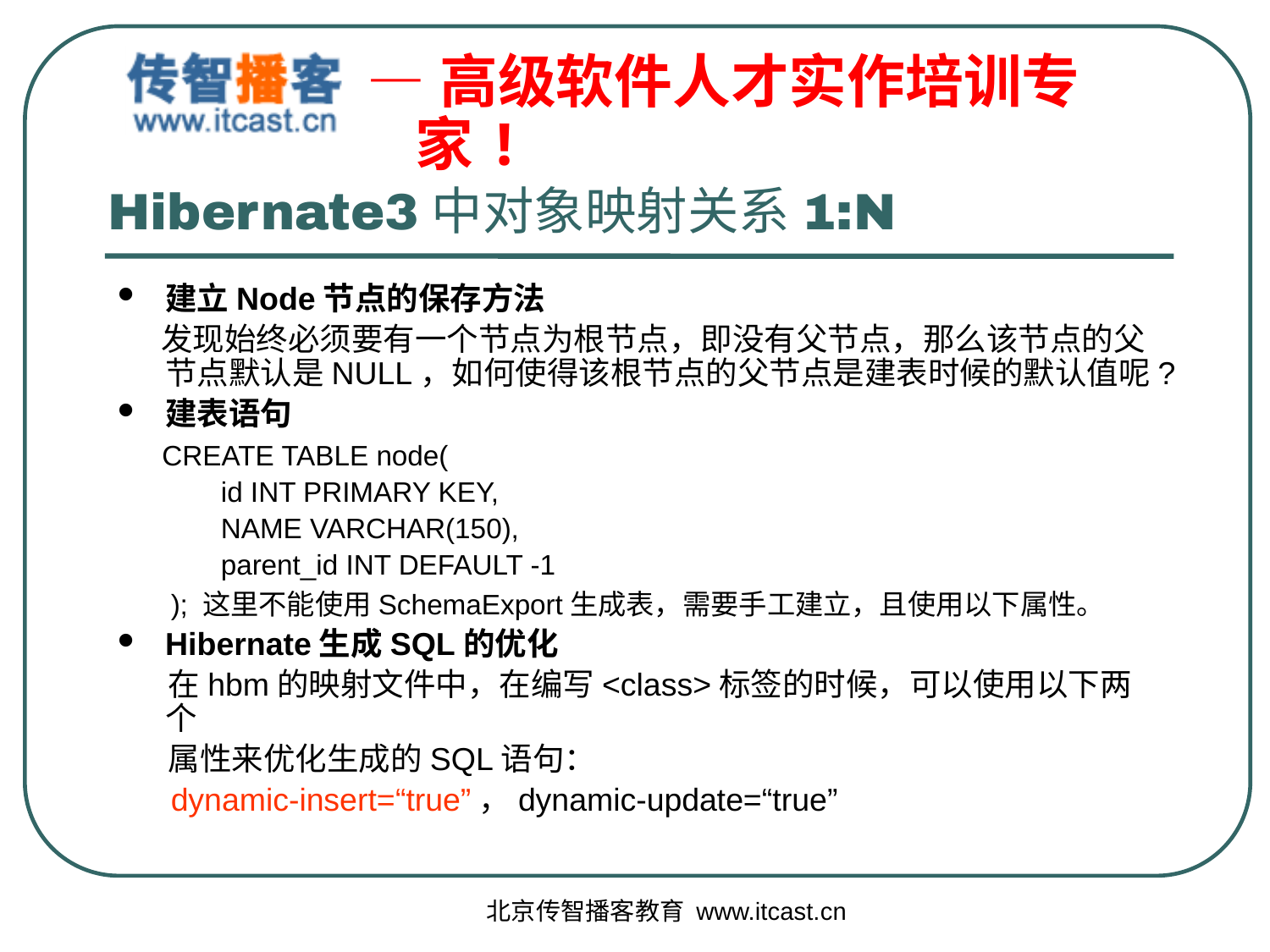

# Hibernate3中对象映射关系1:N
建立Node节点的保存方法
     发现始终必须要有一个节点为根节点，即没有父节点，那么该节点的父节点默认是NULL，如何使得该根节点的父节点是建表时候的默认值呢?
建表语句
     CREATE TABLE node(
   	id INT PRIMARY KEY,
   	NAME VARCHAR(150),
   	parent_id INT DEFAULT -1
      ); 这里不能使用SchemaExport生成表，需要手工建立，且使用以下属性。
Hibernate生成SQL的优化
      在hbm的映射文件中，在编写<class>标签的时候，可以使用以下两个
      属性来优化生成的SQL语句：
      dynamic-insert=“true”，dynamic-update=“true”
北京传智播客教育 www.itcast.cn